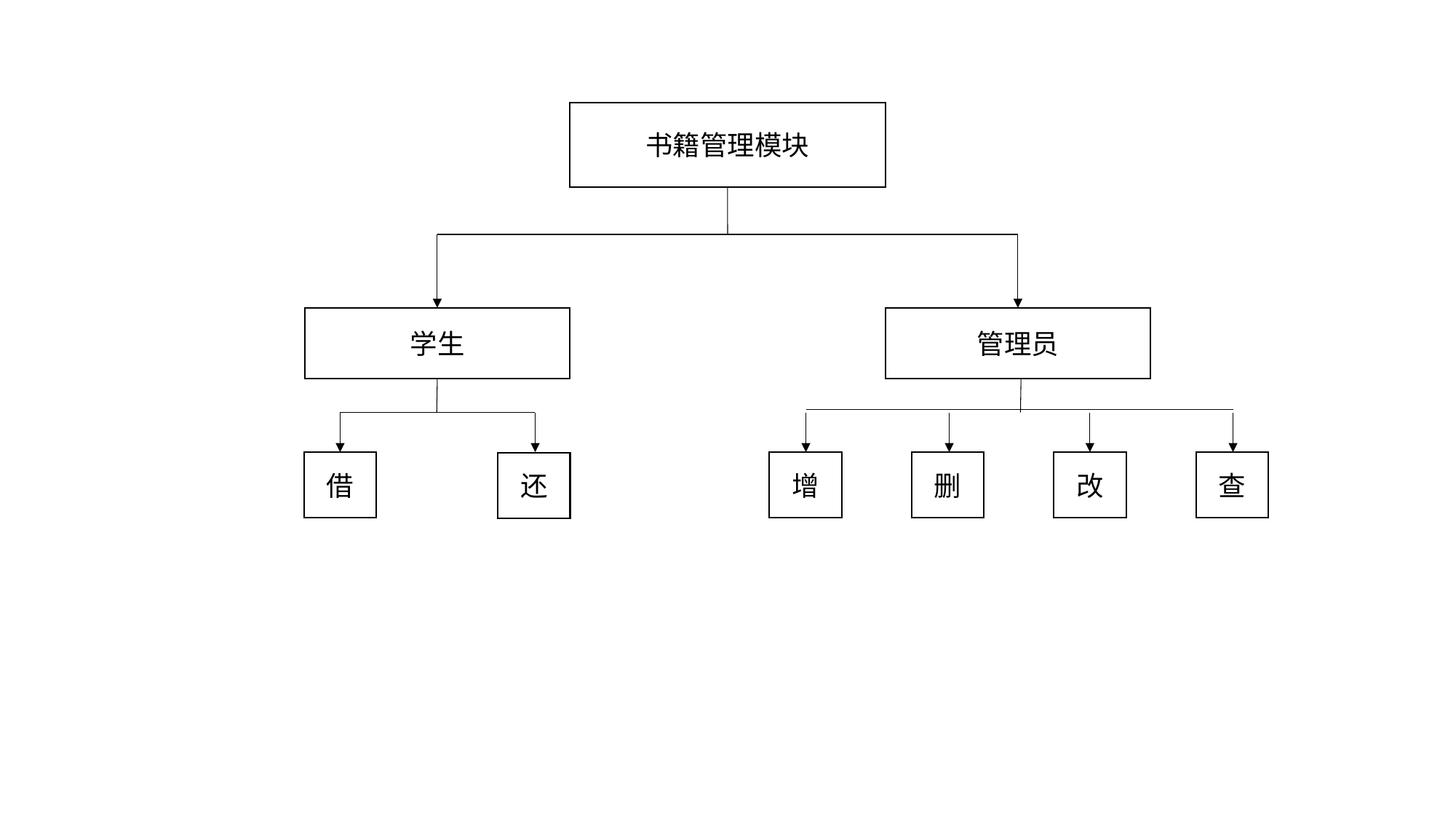

书籍管理模块
学生
管理员
借
增
删
改
查
还